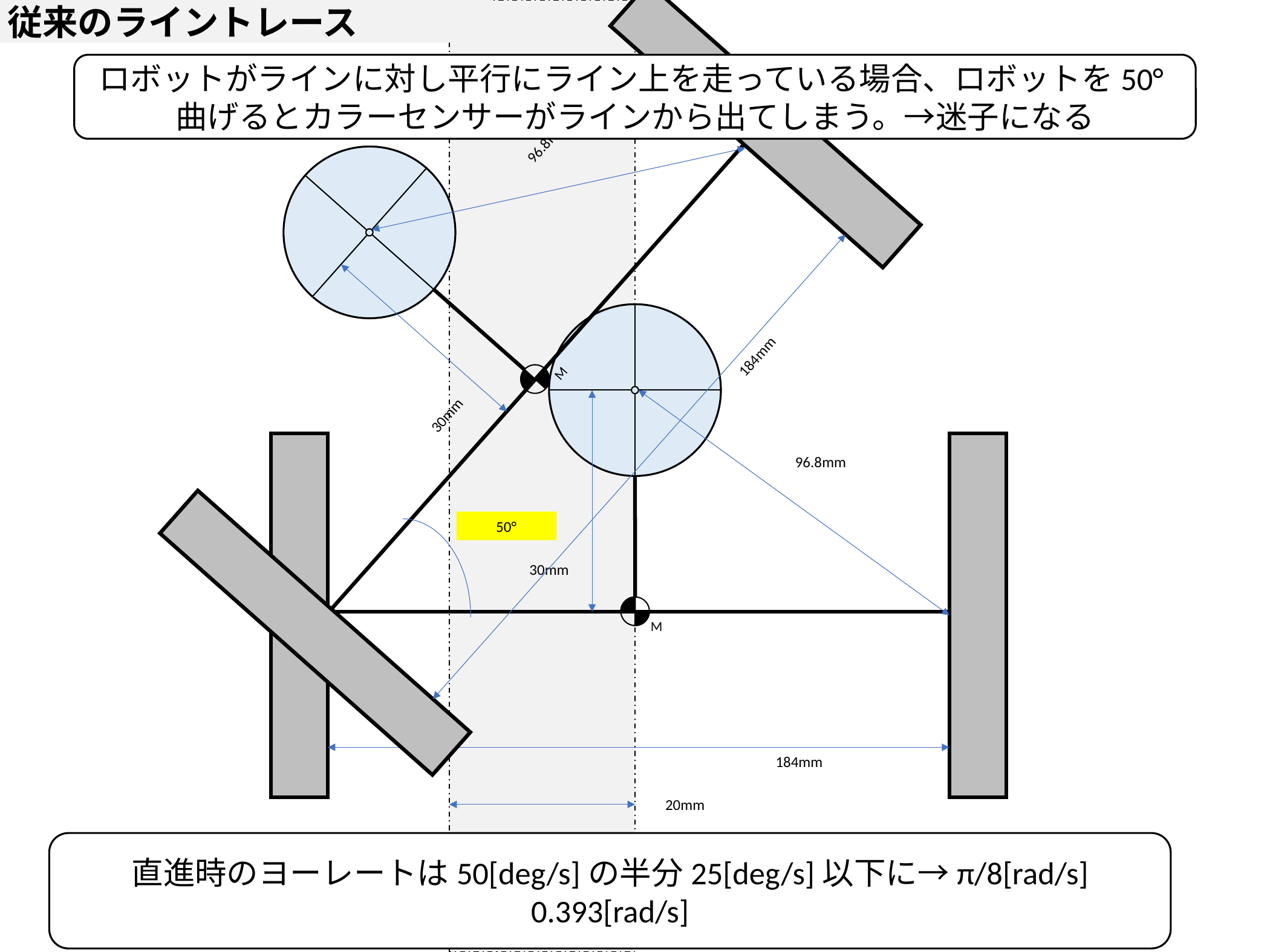

従来のライントレース
ロボットがラインに対し平行にライン上を走っている場合、ロボットを50°曲げるとカラーセンサーがラインから出てしまう。→迷子になる

96.8mm
30mm

M
184mm

96.8mm
30mm

M
184mm

50°

20mm
直進時のヨーレートは50[deg/s]の半分25[deg/s]以下に→π/8[rad/s]
0.393[rad/s]